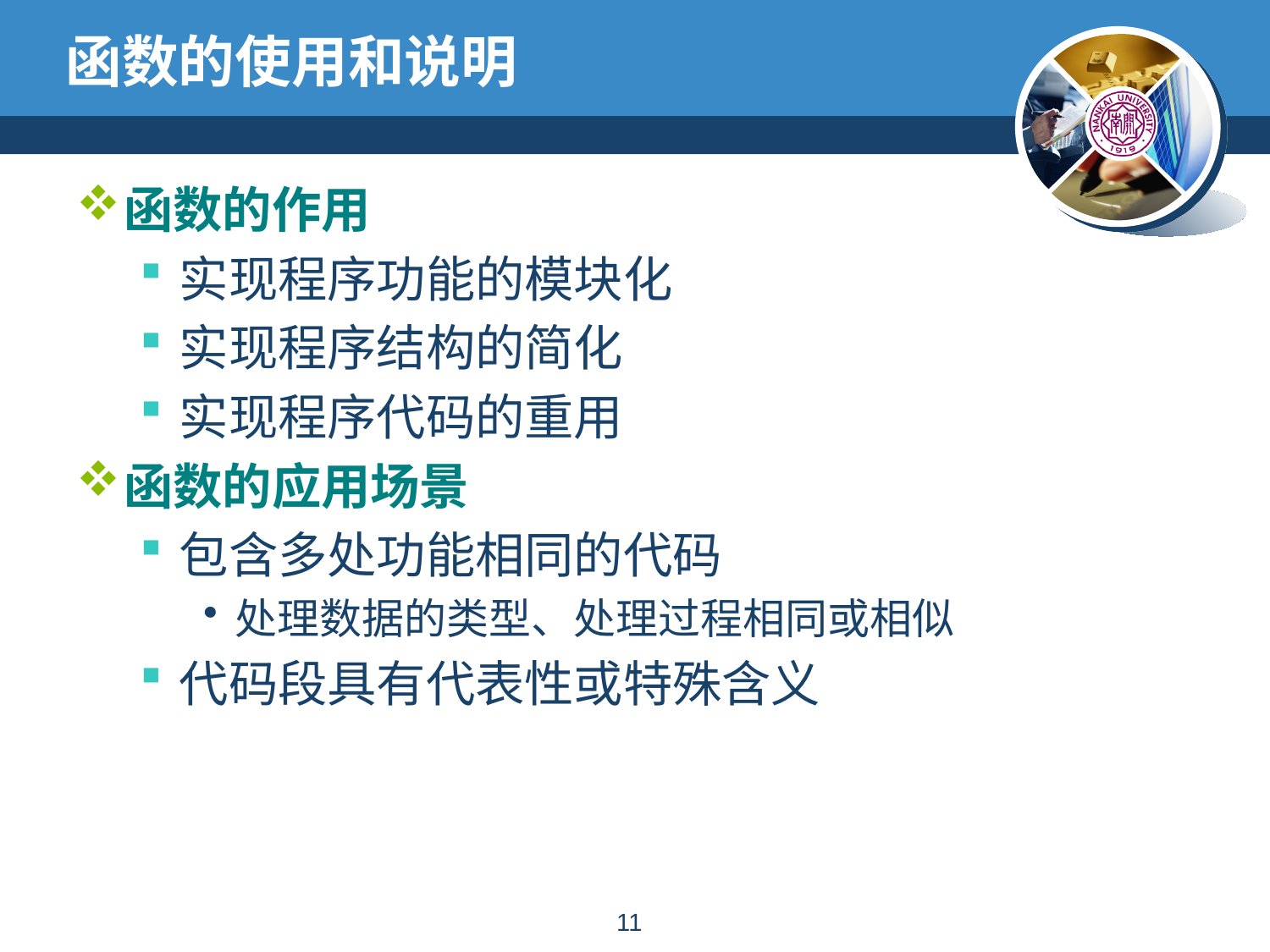

# 函数的使用和说明
函数的作用
实现程序功能的模块化
实现程序结构的简化
实现程序代码的重用
函数的应用场景
包含多处功能相同的代码
处理数据的类型、处理过程相同或相似
代码段具有代表性或特殊含义
11